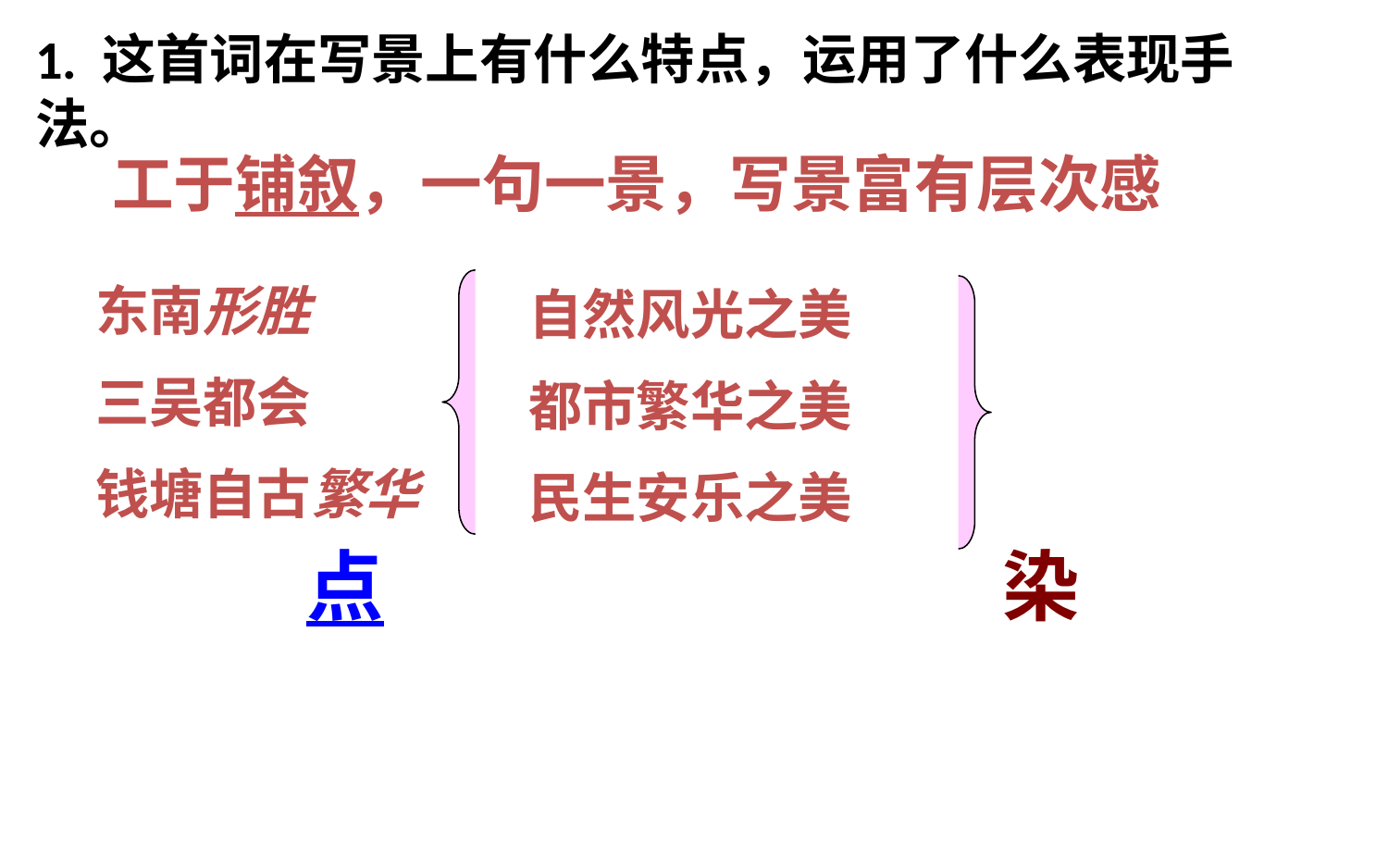

1. 这首词在写景上有什么特点，运用了什么表现手法。
工于铺叙，一句一景，写景富有层次感
东南形胜
三吴都会
钱塘自古繁华

自然风光之美
都市繁华之美
民生安乐之美

点
染